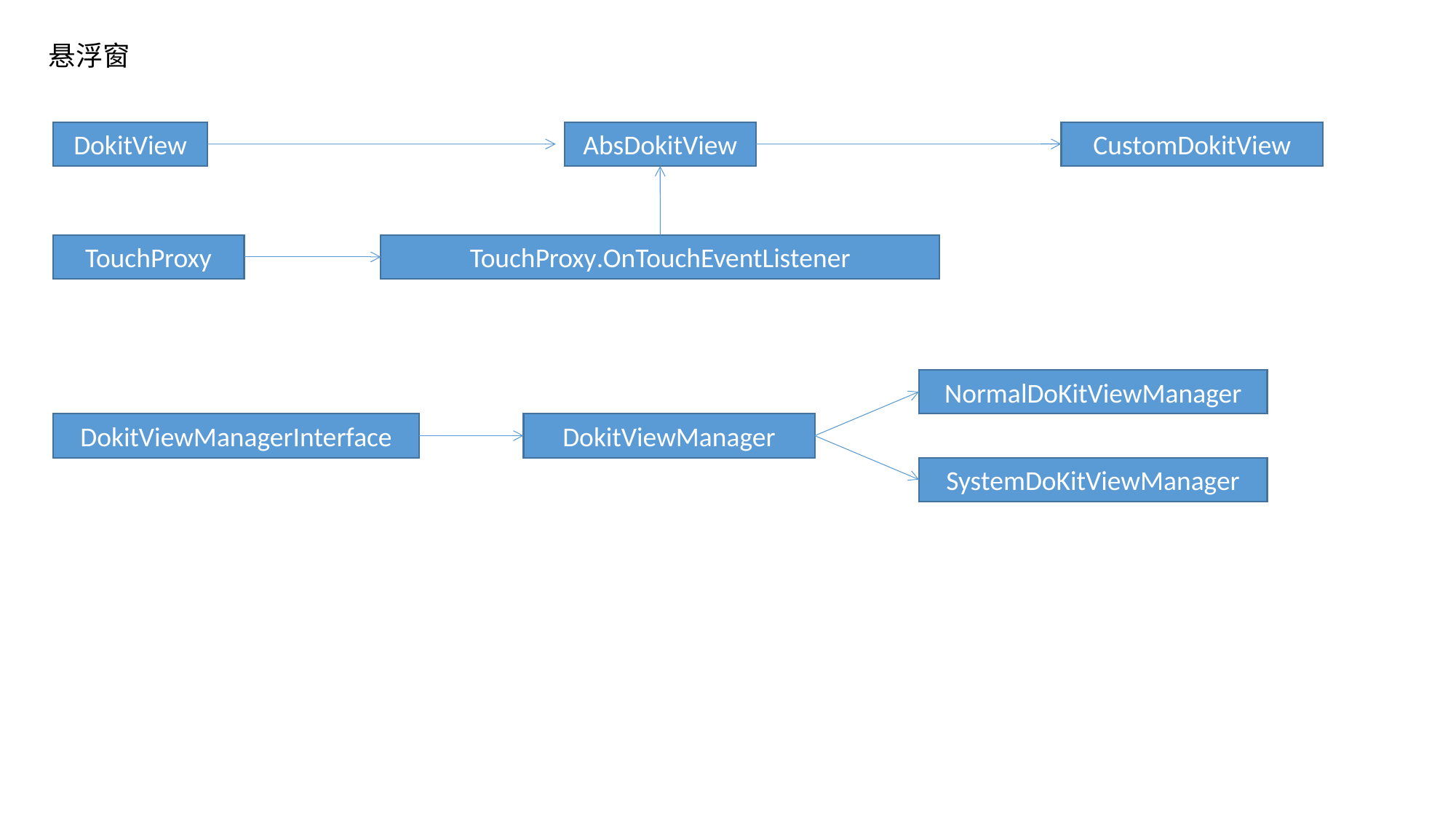

悬浮窗
DokitView
CustomDokitView
AbsDokitView
TouchProxy.OnTouchEventListener
TouchProxy
NormalDoKitViewManager
DokitViewManagerInterface
DokitViewManager
SystemDoKitViewManager